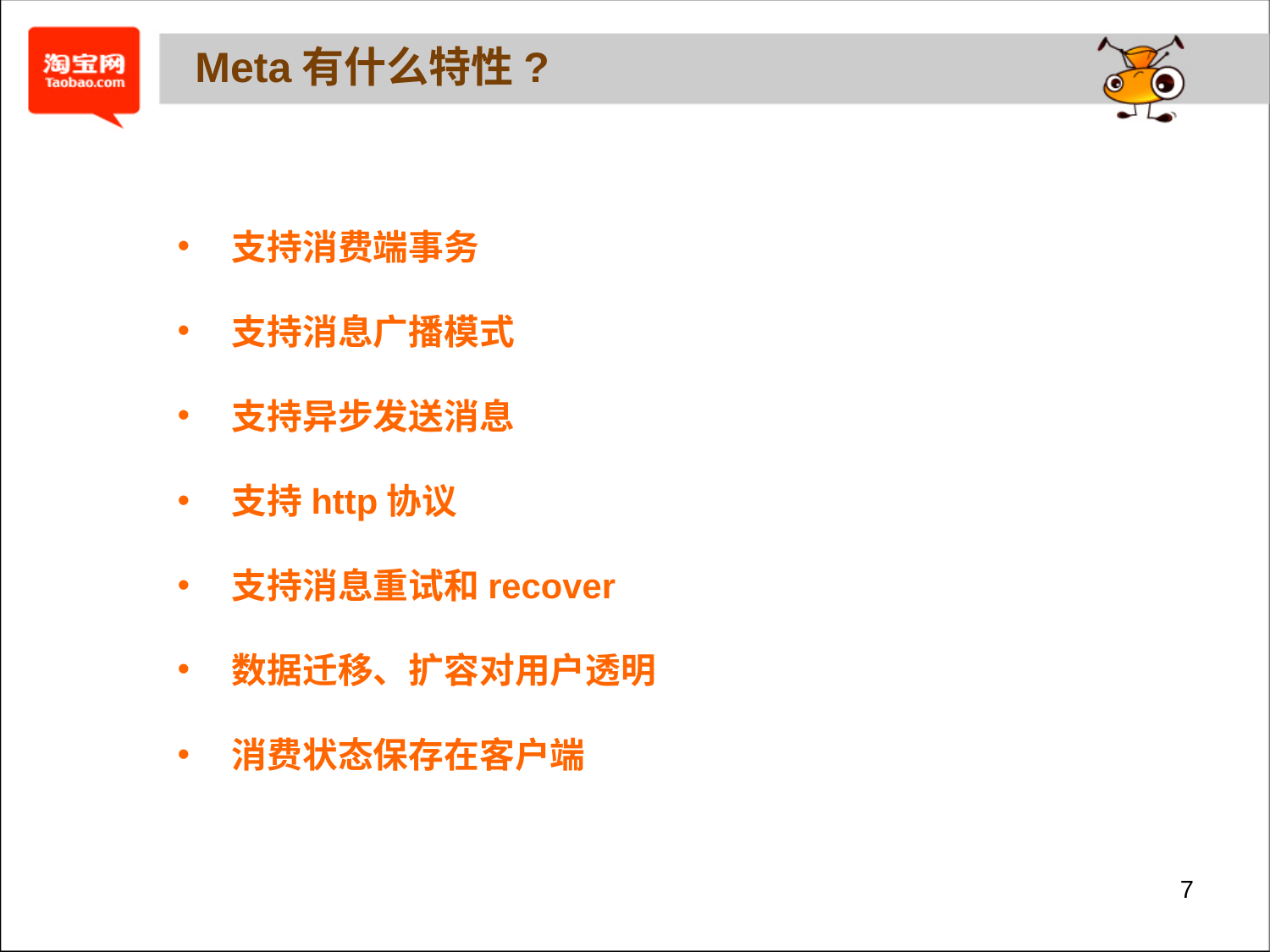

Meta有什么特性?
  支持消费端事务
  支持消息广播模式
  支持异步发送消息
  支持http协议
  支持消息重试和recover
  数据迁移、扩容对用户透明
  消费状态保存在客户端

7